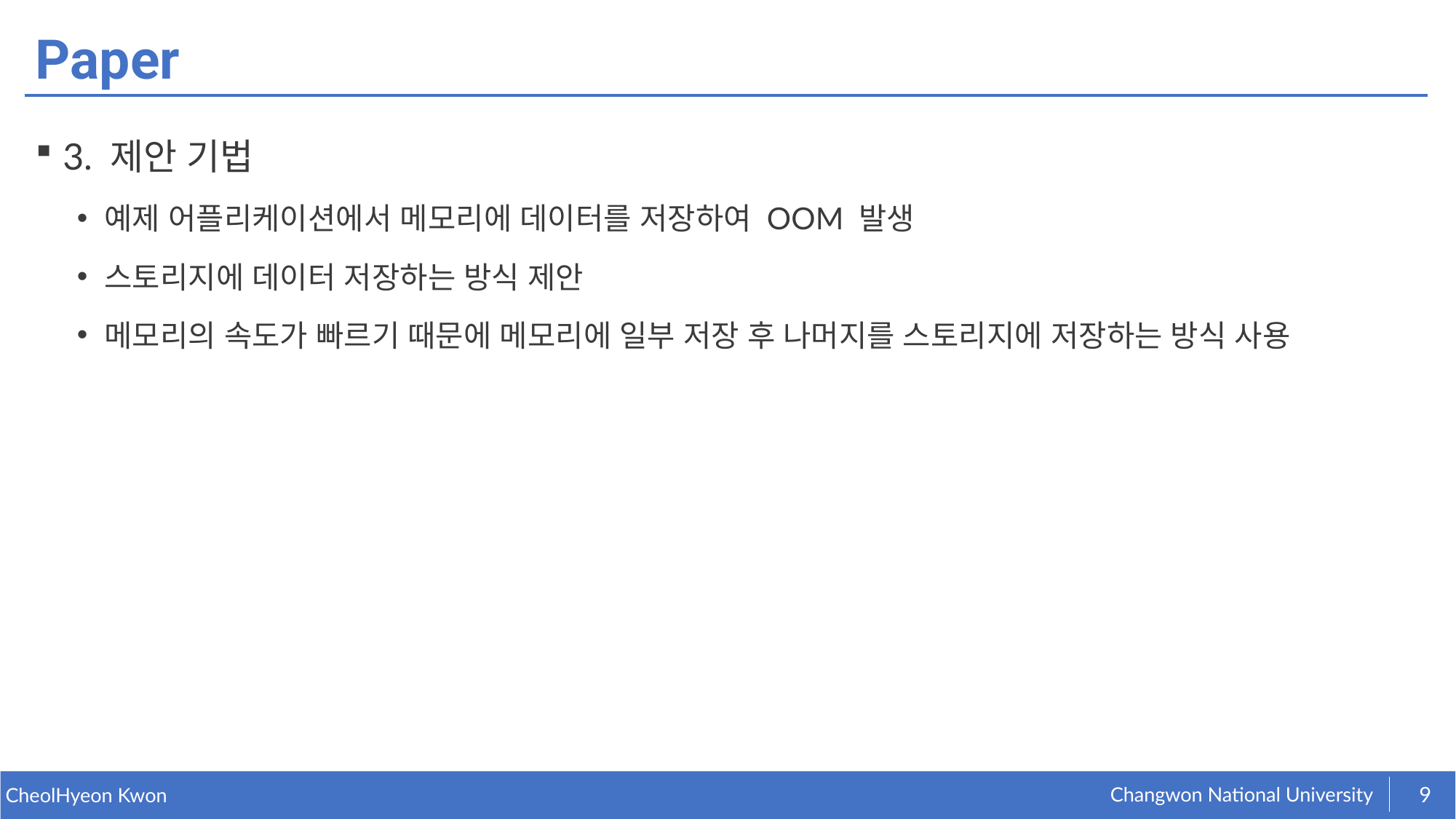

# Paper
3. 제안 기법
예제 어플리케이션에서 메모리에 데이터를 저장하여 OOM 발생
스토리지에 데이터 저장하는 방식 제안
메모리의 속도가 빠르기 때문에 메모리에 일부 저장 후 나머지를 스토리지에 저장하는 방식 사용

9